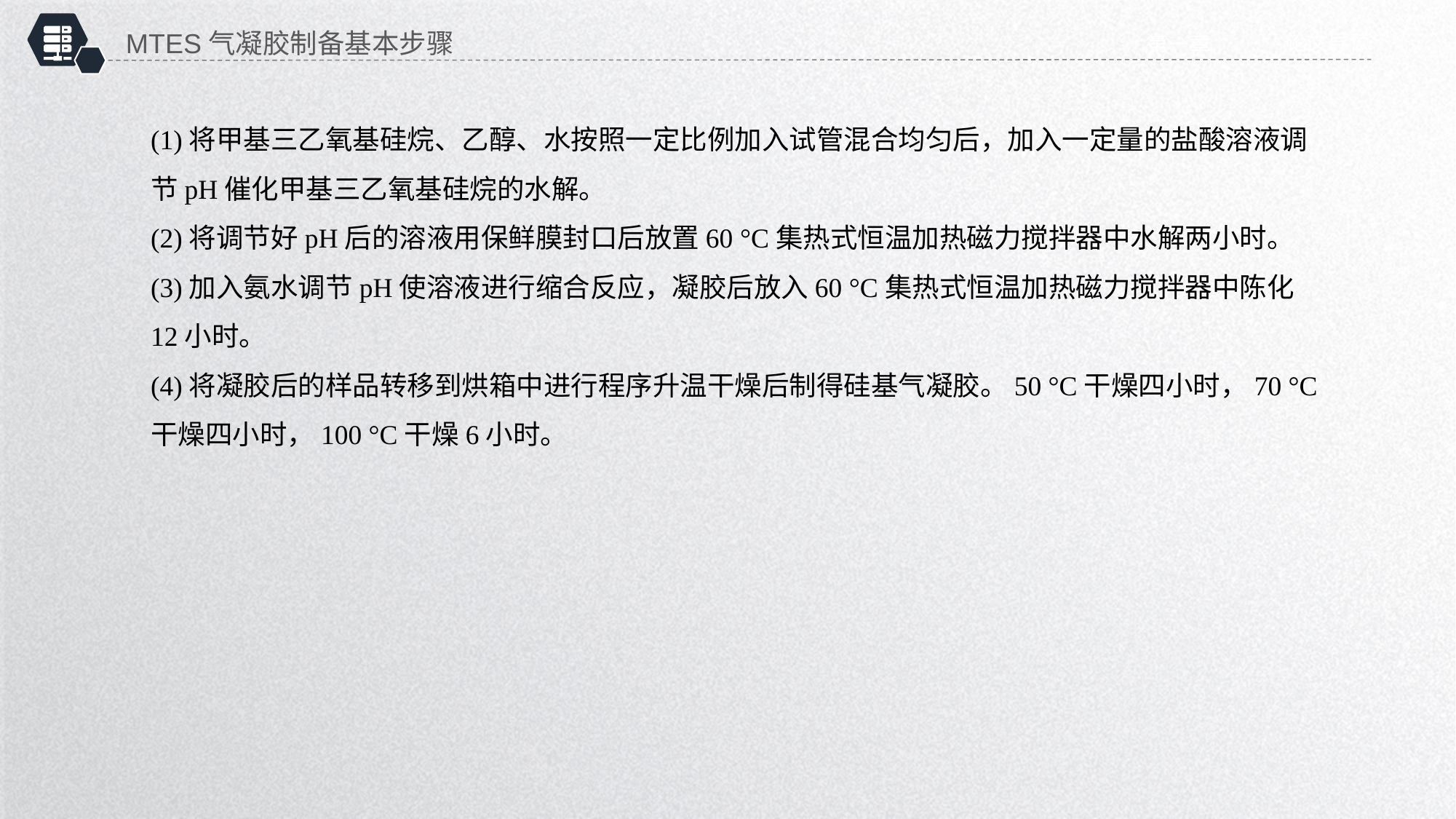

MTES气凝胶制备基本步骤
论文导读

第一章

(1)将甲基三乙氧基硅烷、乙醇、水按照一定比例加入试管混合均匀后，加入一定量的盐酸溶液调节pH催化甲基三乙氧基硅烷的水解。
(2)将调节好pH后的溶液用保鲜膜封口后放置60 °C集热式恒温加热磁力搅拌器中水解两小时。
(3)加入氨水调节pH使溶液进行缩合反应，凝胶后放入60 °C集热式恒温加热磁力搅拌器中陈化12小时。
(4)将凝胶后的样品转移到烘箱中进行程序升温干燥后制得硅基气凝胶。50 °C干燥四小时，70 °C干燥四小时，100 °C干燥6小时。
延时符